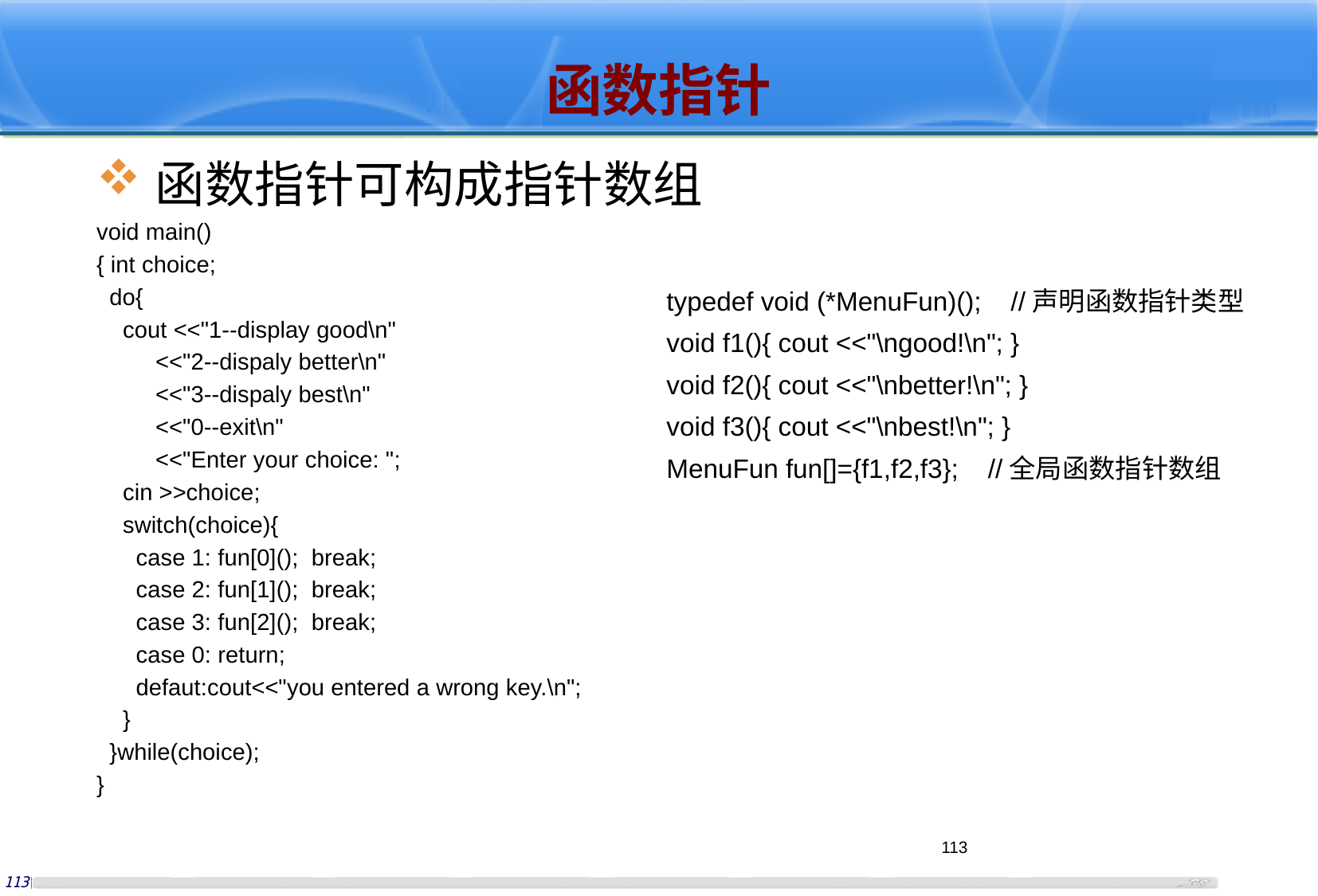

# 函数指针
函数指针可构成指针数组
void main()
{ int choice;
  do{
    cout <<"1--display good\n"
         <<"2--dispaly better\n"
         <<"3--dispaly best\n"
         <<"0--exit\n"
         <<"Enter your choice: ";
    cin >>choice;
    switch(choice){
      case 1: fun[0]();  break;
      case 2: fun[1]();  break;
      case 3: fun[2]();  break;
      case 0: return;
      defaut:cout<<"you entered a wrong key.\n";
    }
  }while(choice);
}
typedef void (*MenuFun)();    //声明函数指针类型
void f1(){ cout <<"\ngood!\n"; }
void f2(){ cout <<"\nbetter!\n"; }
void f3(){ cout <<"\nbest!\n"; }
MenuFun fun[]={f1,f2,f3};    //全局函数指针数组
113